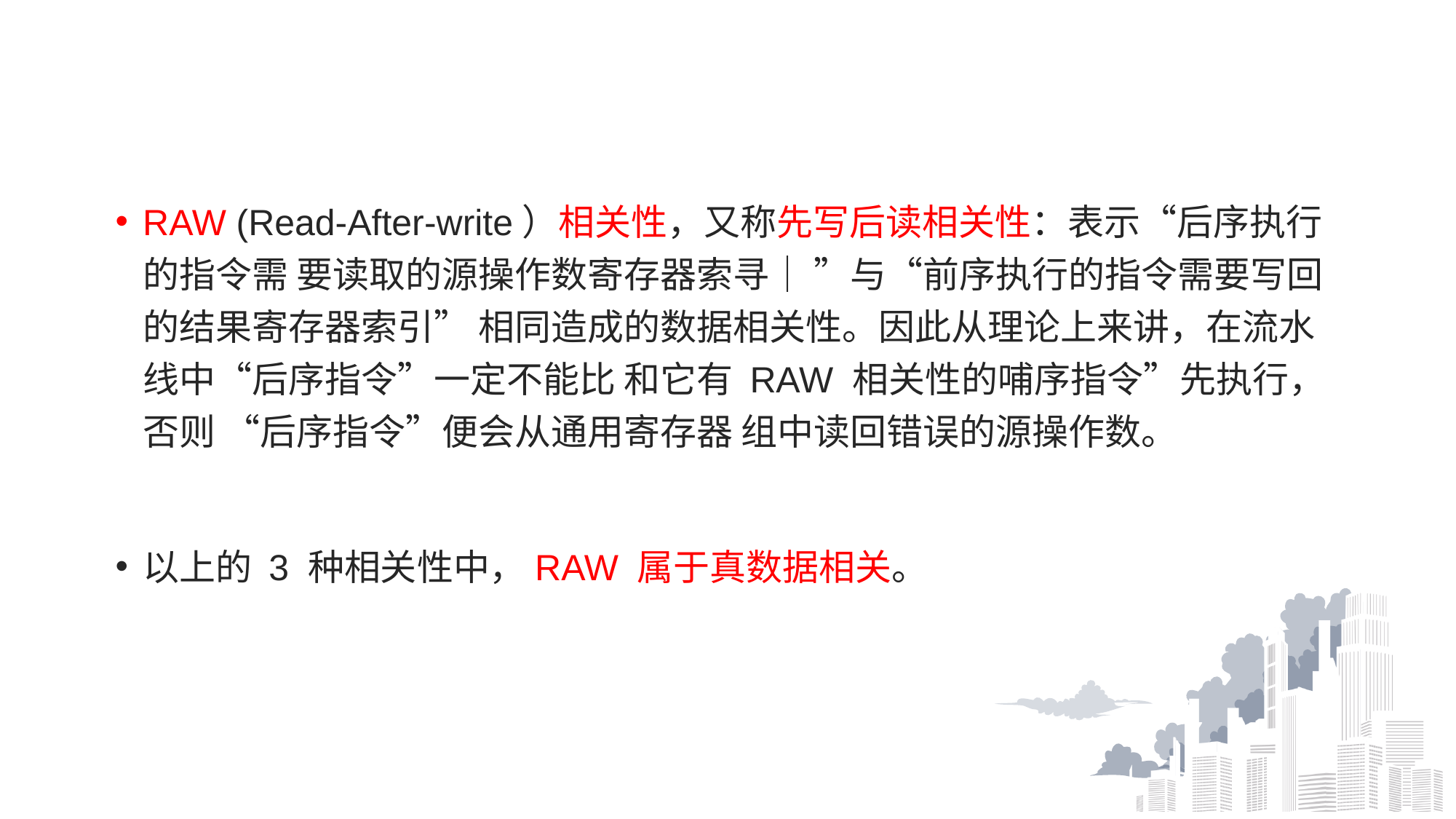

RAW (Read-After-write）相关性，又称先写后读相关性：表示“后序执行的指令需 要读取的源操作数寄存器索寻｜ ”与“前序执行的指令需要写回的结果寄存器索引” 相同造成的数据相关性。因此从理论上来讲，在流水线中“后序指令”一定不能比 和它有 RAW 相关性的哺序指令”先执行，否则 “后序指令”便会从通用寄存器 组中读回错误的源操作数。

以上的 3 种相关性中，RAW 属于真数据相关。